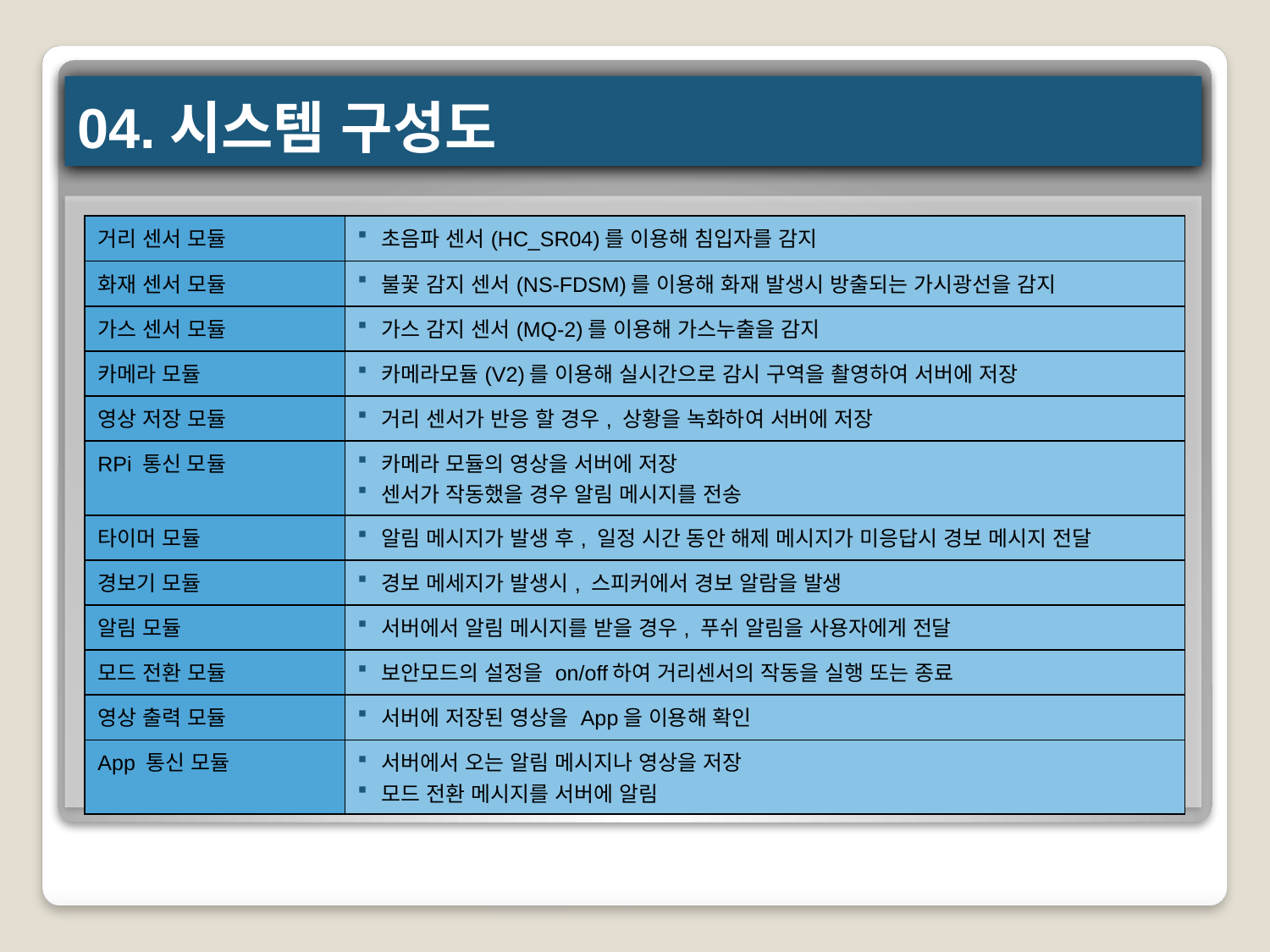

# 04.시스템 구성도

| 거리 센서 모듈 | 초음파 센서(HC\_SR04)를 이용해 침입자를 감지 |
| --- | --- |
| 화재 센서 모듈 | 불꽃 감지 센서(NS-FDSM)를 이용해 화재 발생시 방출되는 가시광선을 감지 |
| 가스 센서 모듈 | 가스 감지 센서(MQ-2)를 이용해 가스누출을 감지 |
| 카메라 모듈 | 카메라모듈(V2)를 이용해 실시간으로 감시 구역을 촬영하여 서버에 저장 |
| 영상 저장 모듈 | 거리 센서가 반응 할 경우, 상황을 녹화하여 서버에 저장 |
| RPi 통신 모듈 | 카메라 모듈의 영상을 서버에 저장 센서가 작동했을 경우 알림 메시지를 전송 |
| 타이머 모듈 | 알림 메시지가 발생 후, 일정 시간 동안 해제 메시지가 미응답시 경보 메시지 전달 |
| 경보기 모듈 | 경보 메세지가 발생시, 스피커에서 경보 알람을 발생 |
| 알림 모듈 | 서버에서 알림 메시지를 받을 경우, 푸쉬 알림을 사용자에게 전달 |
| 모드 전환 모듈 | 보안모드의 설정을 on/off하여 거리센서의 작동을 실행 또는 종료 |
| 영상 출력 모듈 | 서버에 저장된 영상을 App을 이용해 확인 |
| App 통신 모듈 | 서버에서 오는 알림 메시지나 영상을 저장 모드 전환 메시지를 서버에 알림 |